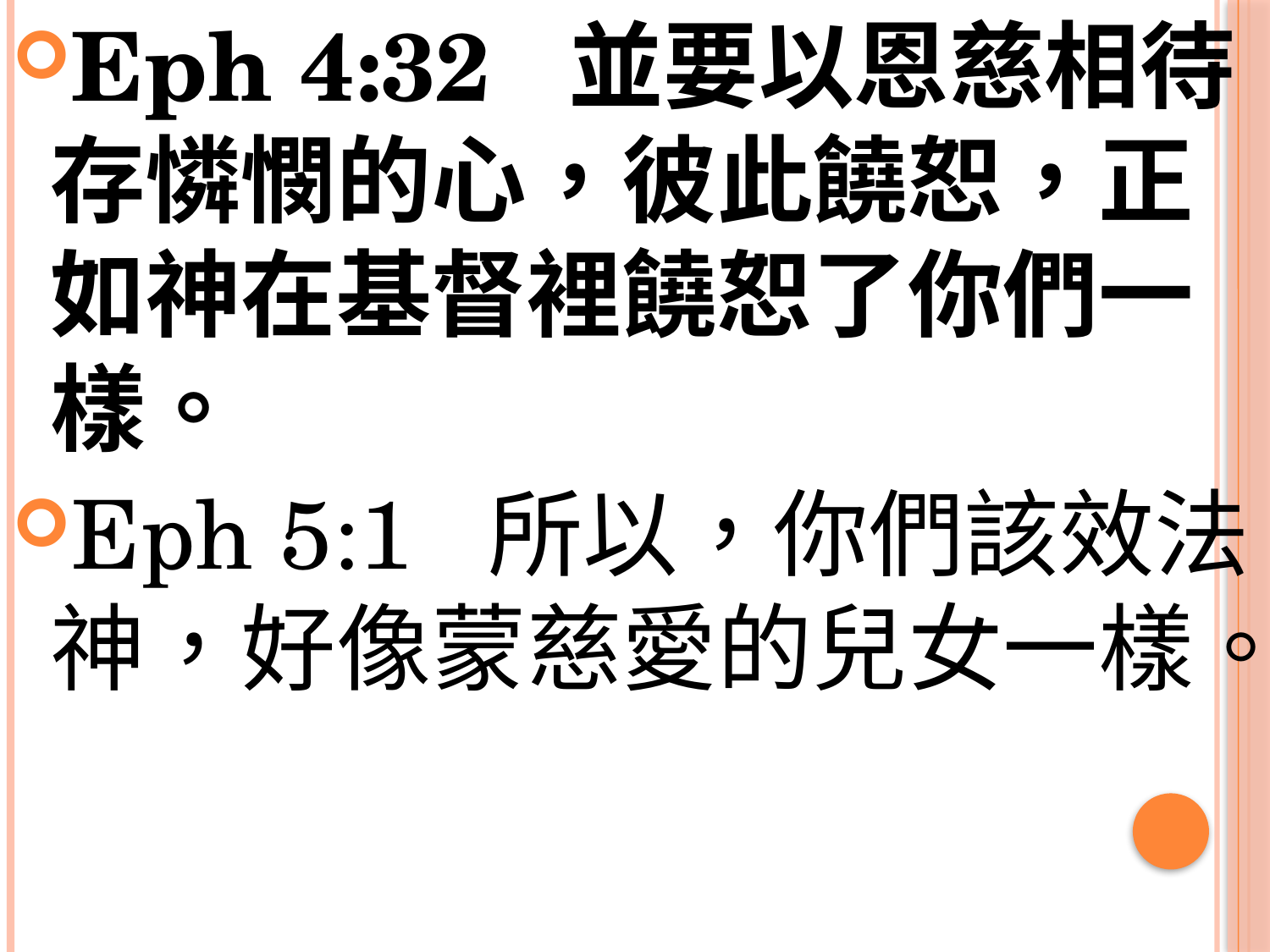

Eph 4:32  並要以恩慈相待，存憐憫的心，彼此饒恕，正如神在基督裡饒恕了你們一樣。
Eph 5:1  所以，你們該效法神，好像蒙慈愛的兒女一樣。